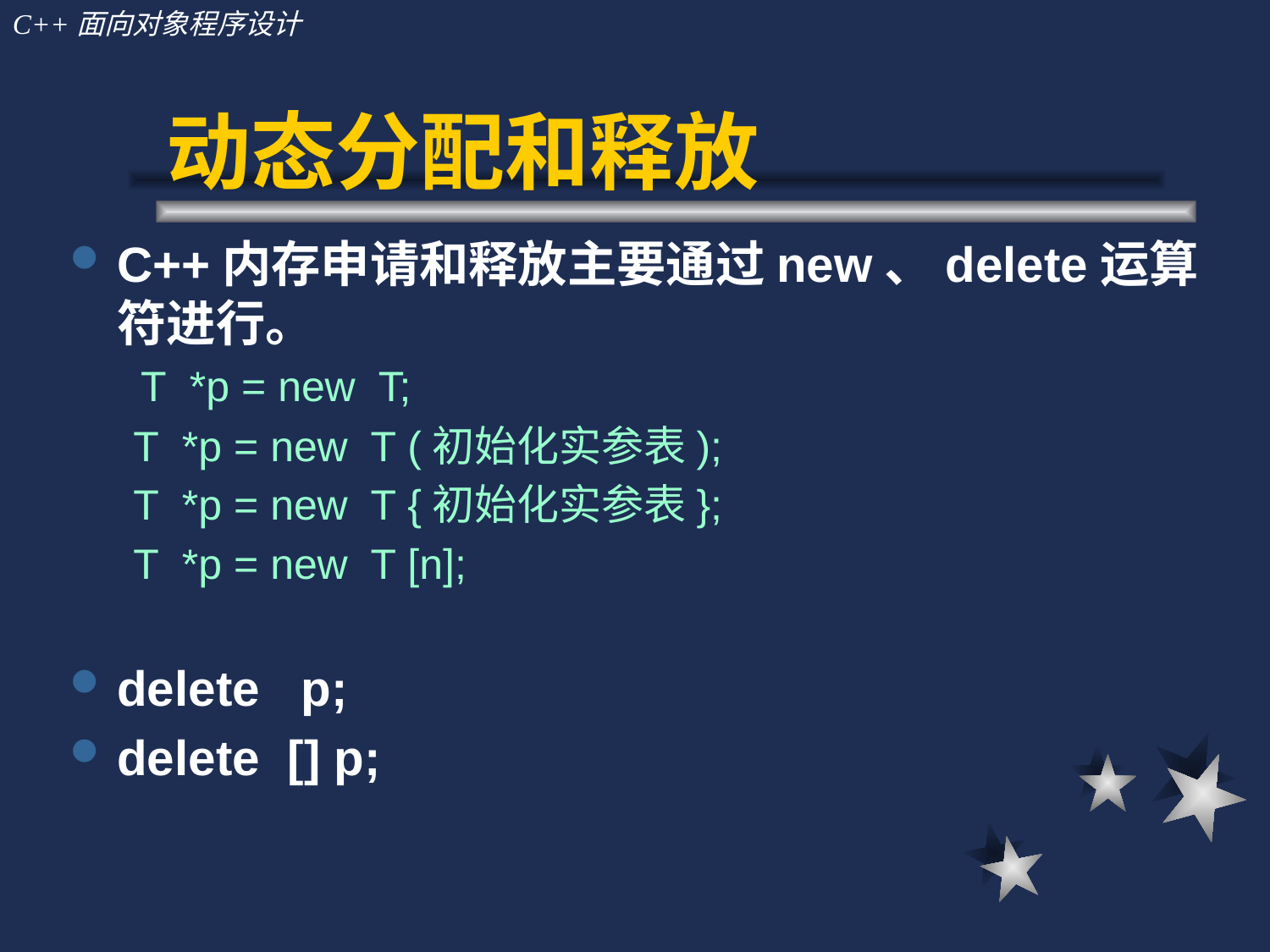

# 动态分配和释放
C++内存申请和释放主要通过new、delete运算符进行。
      T  *p = new  T;
T  *p = new  T (初始化实参表);
T  *p = new  T {初始化实参表};
T  *p = new  T [n];

delete   p;
delete  [] p;